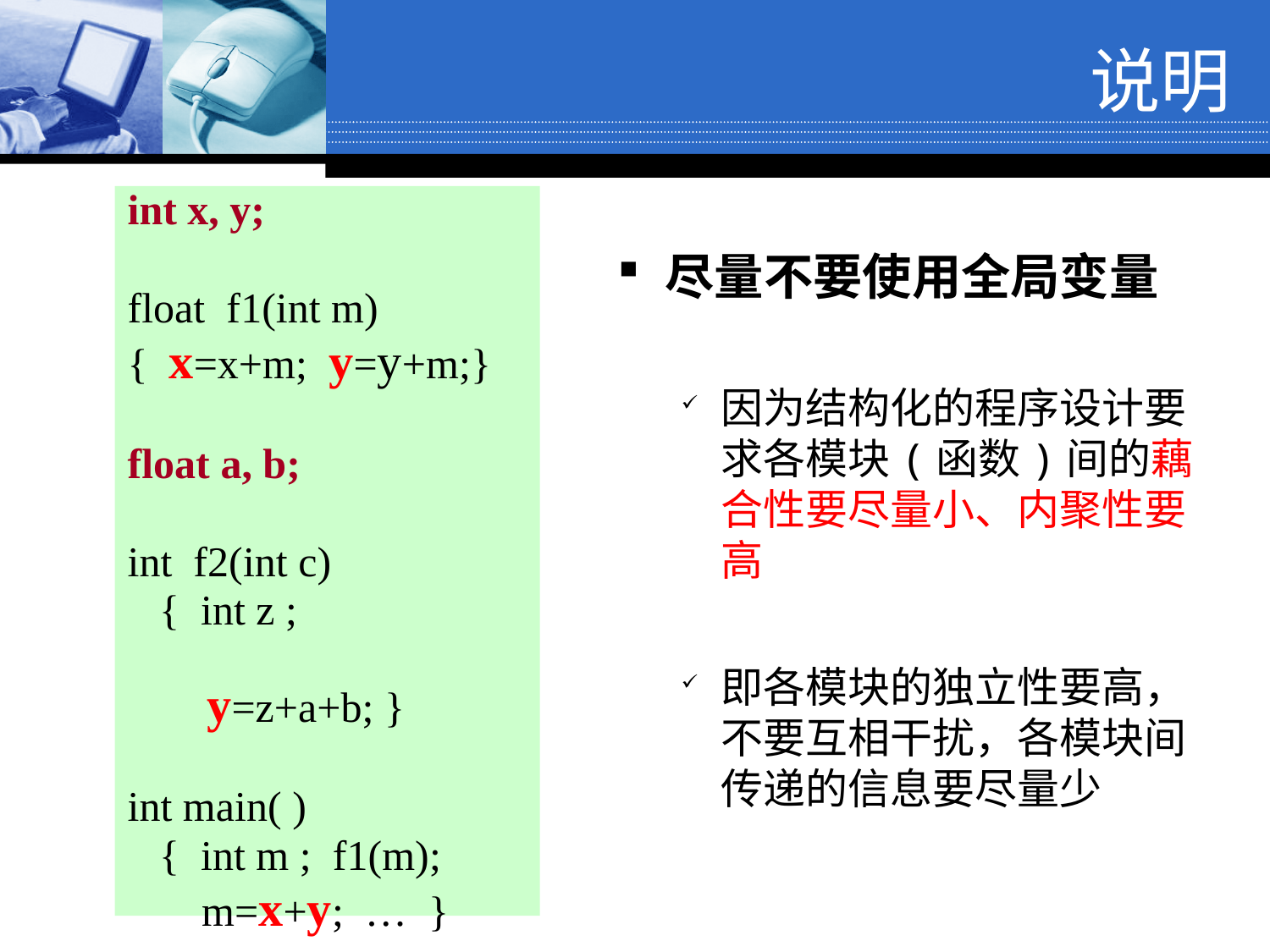

说明
int x, y;

float  f1(int m)
{  x=x+m;  y=y+m;}

float a, b;

int  f2(int c)
   {  int z ;
	   y=z+a+b; }

int main( )
   {  int m ;  f1(m);
       m=x+y;  …  }
尽量不要使用全局变量

因为结构化的程序设计要求各模块(函数)间的藕合性要尽量小、内聚性要高

即各模块的独立性要高，不要互相干扰，各模块间传递的信息要尽量少